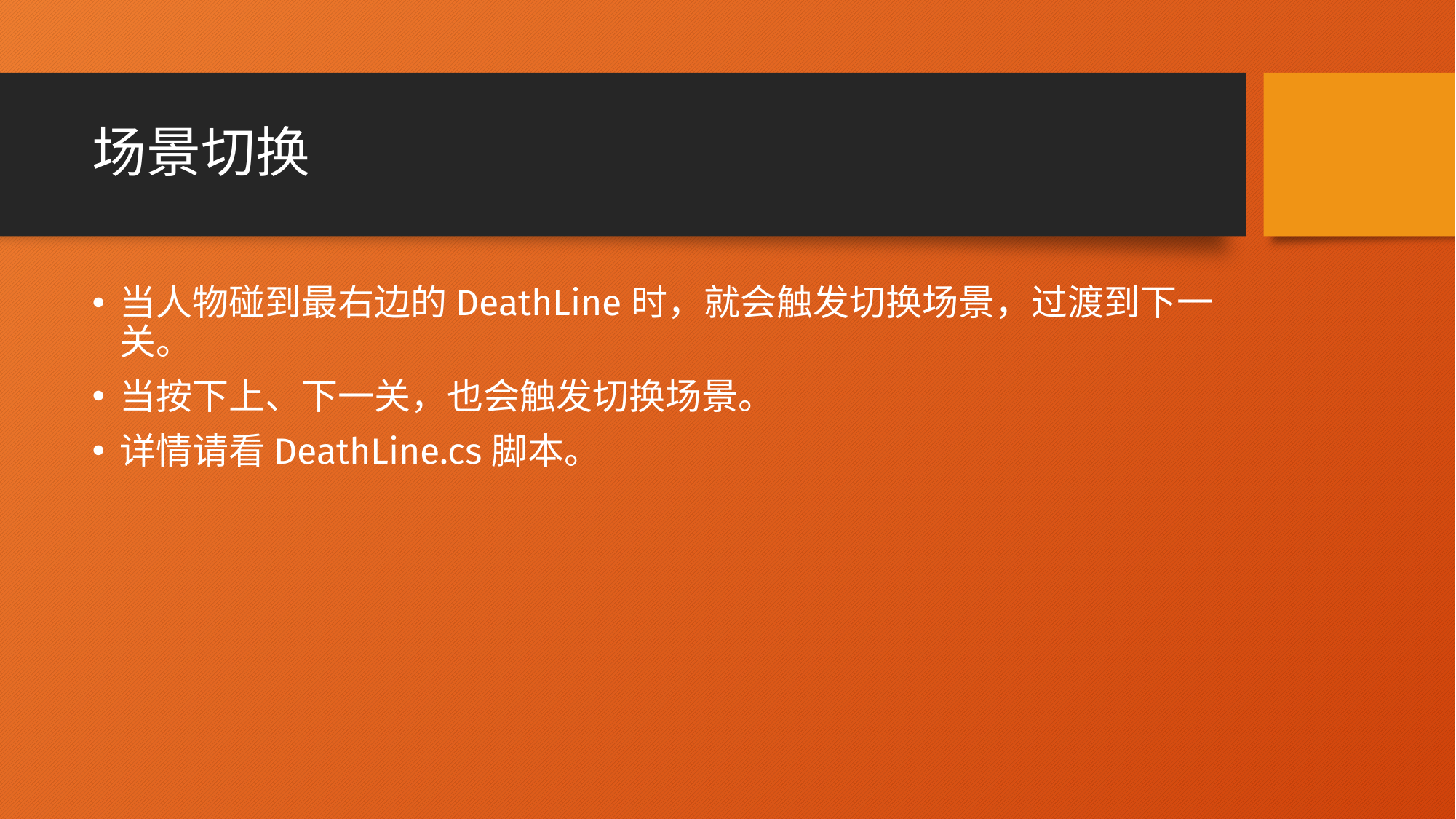

# 场景切换
当人物碰到最右边的DeathLine时，就会触发切换场景，过渡到下一关。
当按下上、下一关，也会触发切换场景。
详情请看DeathLine.cs脚本。